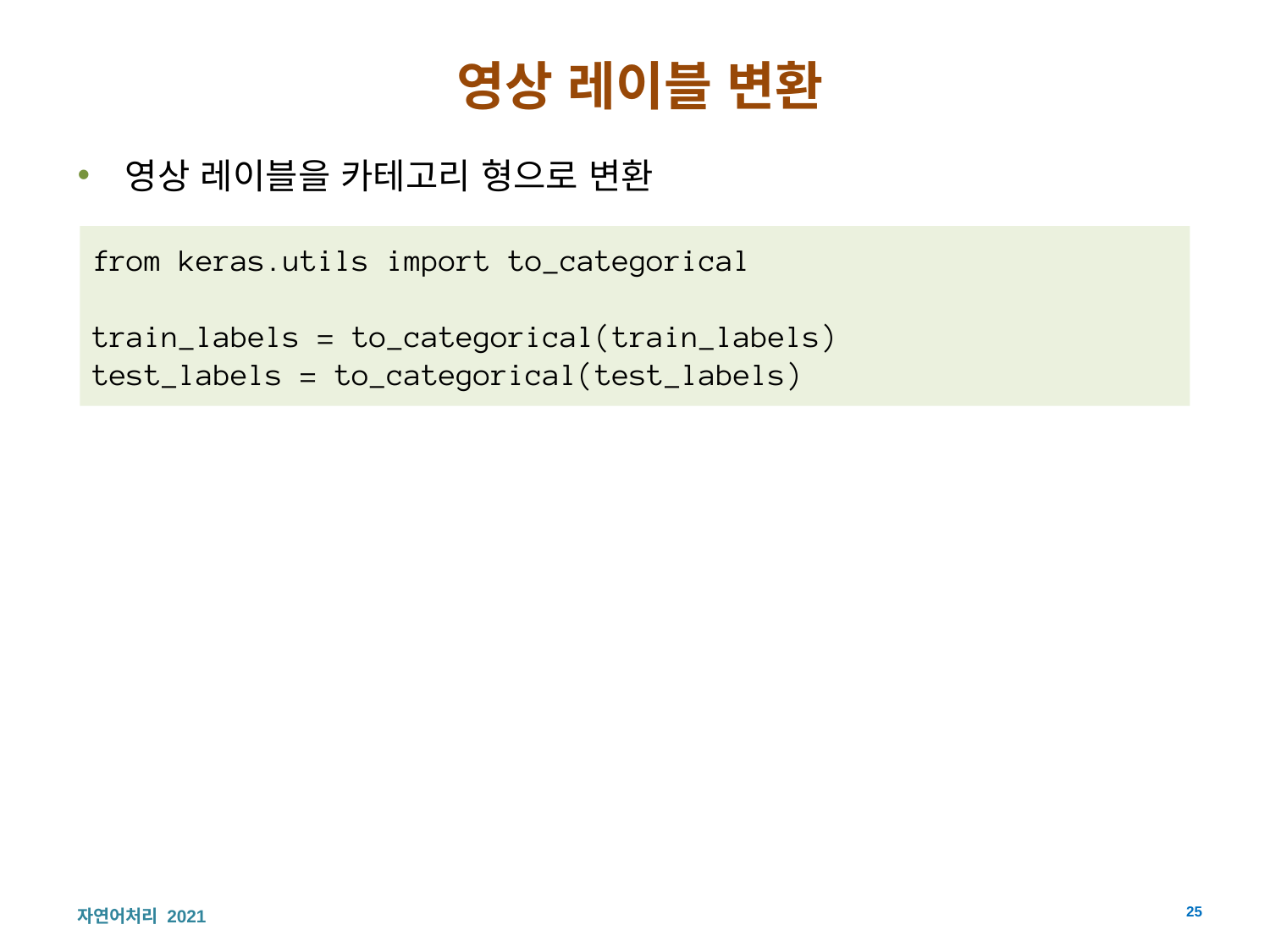

# 영상 레이블 변환
영상 레이블을 카테고리 형으로 변환

from keras.utils import to_categorical

train_labels = to_categorical(train_labels)
test_labels = to_categorical(test_labels)